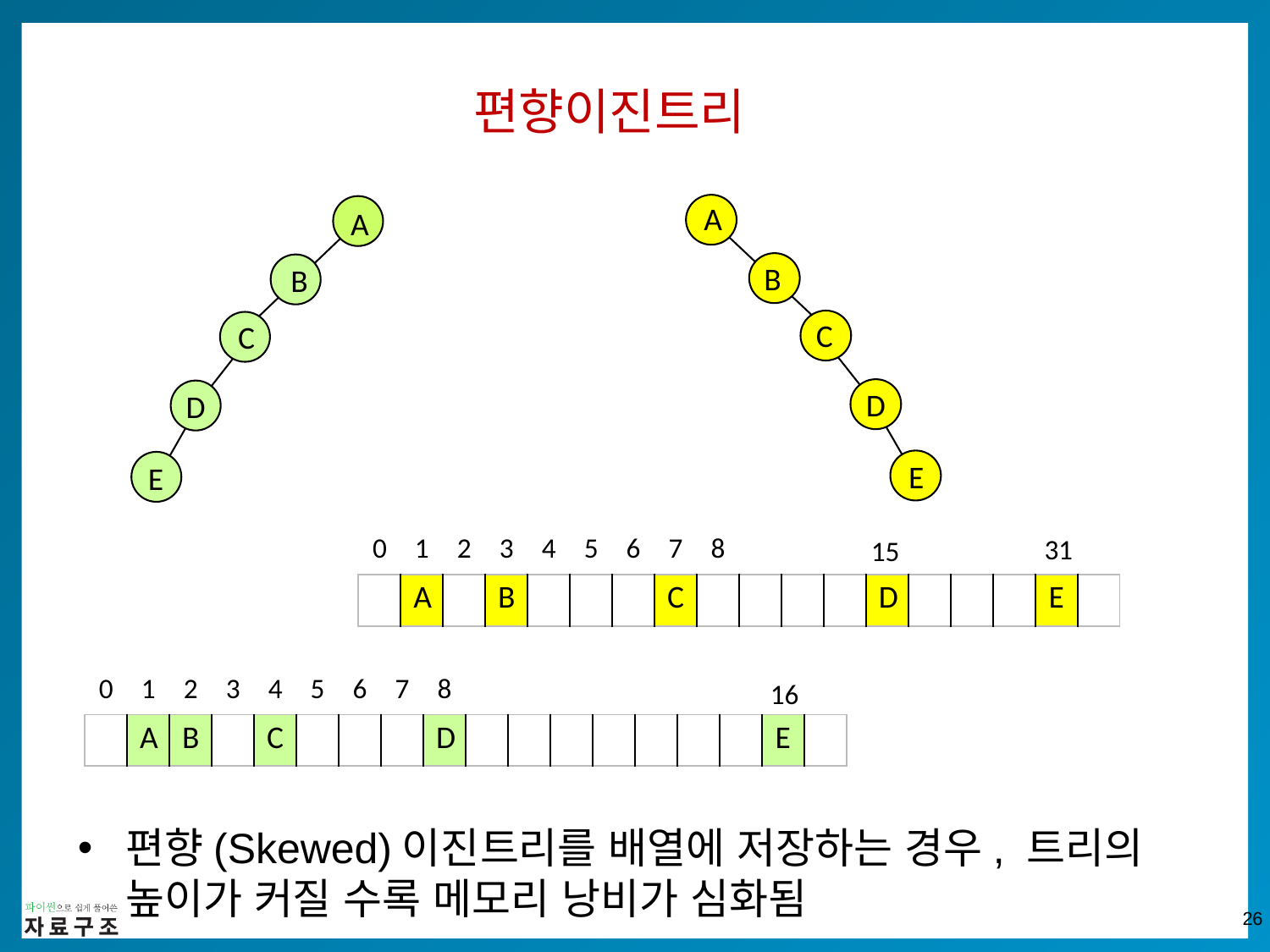

편향이진트리
A

A

B

C

D

E

B

C

D

E
| 0 | 1 | 2 | 3 | 4 | 5 | 6 | 7 | 8 |  |  |  |  |  |  |  |  |  |
| --- | --- | --- | --- | --- | --- | --- | --- | --- | --- | --- | --- | --- | --- | --- | --- | --- | --- |
31
15
|  | A |  | B |  |  |  | C |  |  |  |  | D |  |  |  | E |  |
| --- | --- | --- | --- | --- | --- | --- | --- | --- | --- | --- | --- | --- | --- | --- | --- | --- | --- |
| 0 | 1 | 2 | 3 | 4 | 5 | 6 | 7 | 8 |  |  |  |  |  |  |  |  |  |
| --- | --- | --- | --- | --- | --- | --- | --- | --- | --- | --- | --- | --- | --- | --- | --- | --- | --- |
16
|  | A | B |  | C |  |  |  | D |  |  |  |  |  |  |  | E |  |
| --- | --- | --- | --- | --- | --- | --- | --- | --- | --- | --- | --- | --- | --- | --- | --- | --- | --- |
편향(Skewed)이진트리를 배열에 저장하는 경우, 트리의 높이가 커질 수록 메모리 낭비가 심화됨